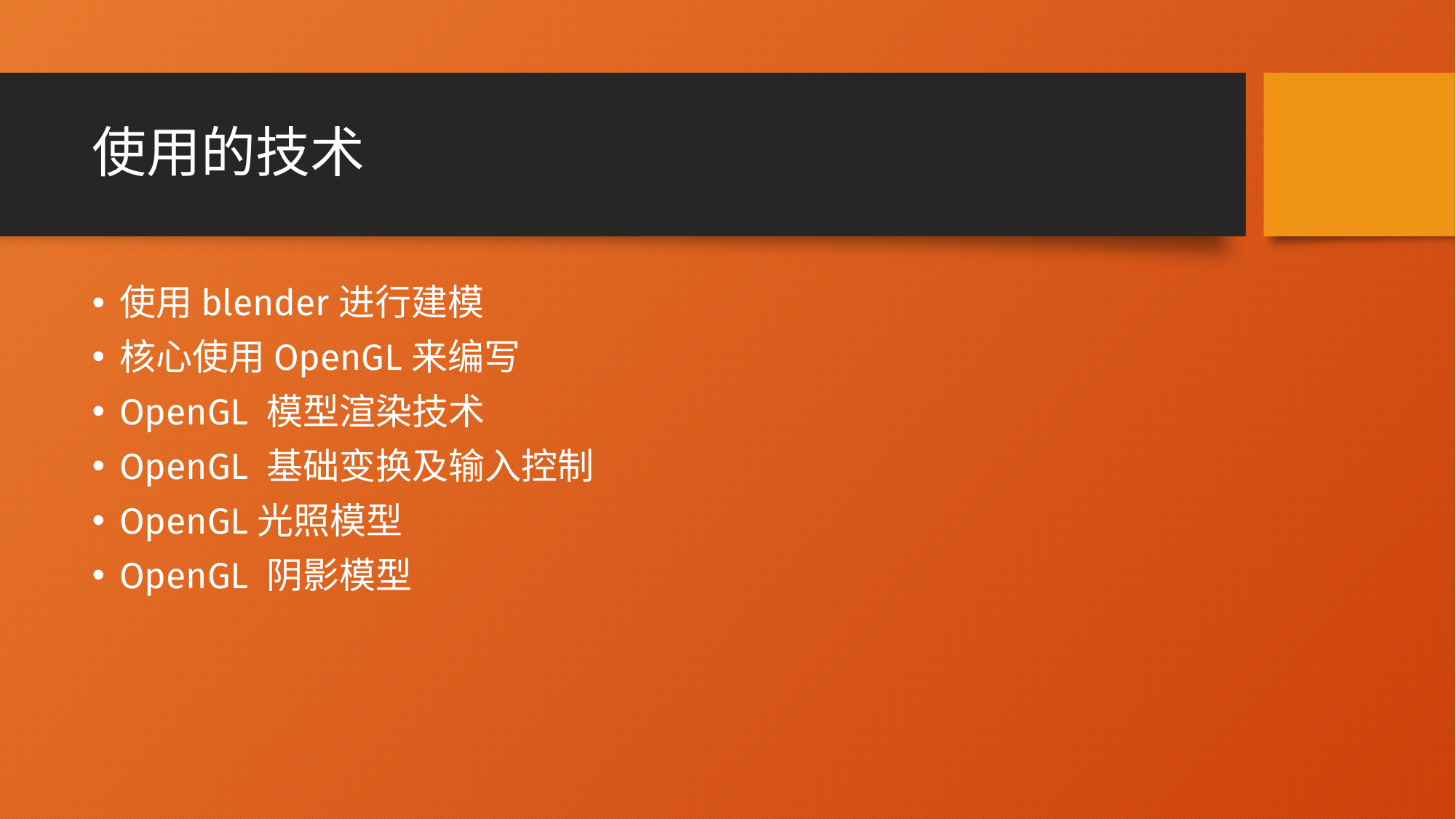

# 使用的技术
使用blender进行建模
核心使用OpenGL来编写
OpenGL 模型渲染技术
OpenGL 基础变换及输入控制
OpenGL光照模型
OpenGL 阴影模型